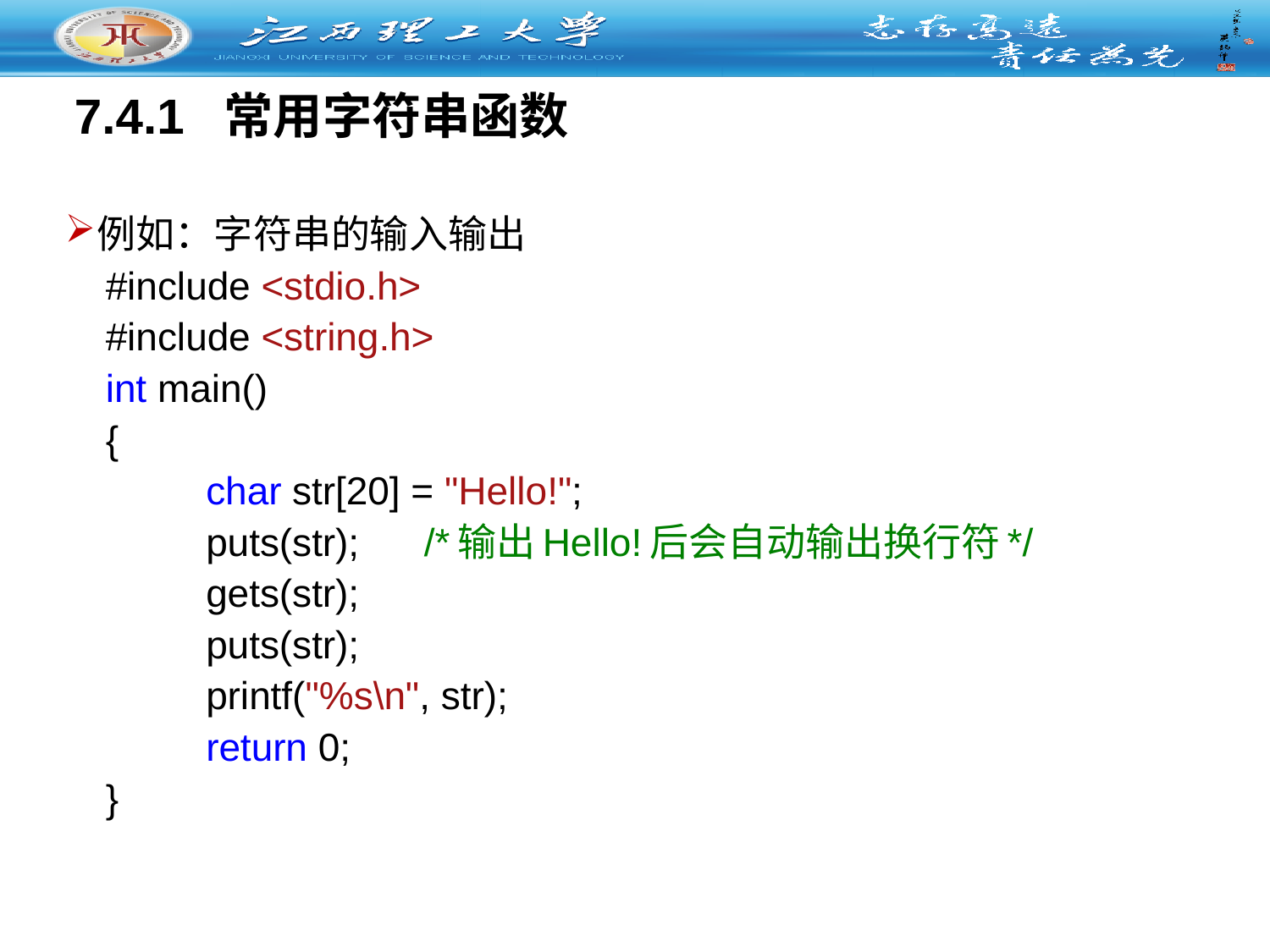

# 7.4.1  常用字符串函数
例如：字符串的输入输出
#include <stdio.h>
#include <string.h>
int main()
{
 	char str[20] = "Hello!";
 	puts(str);      /*输出Hello!后会自动输出换行符*/
 	gets(str);
 	puts(str);
 	printf("%s\n", str);
 	return 0;
}